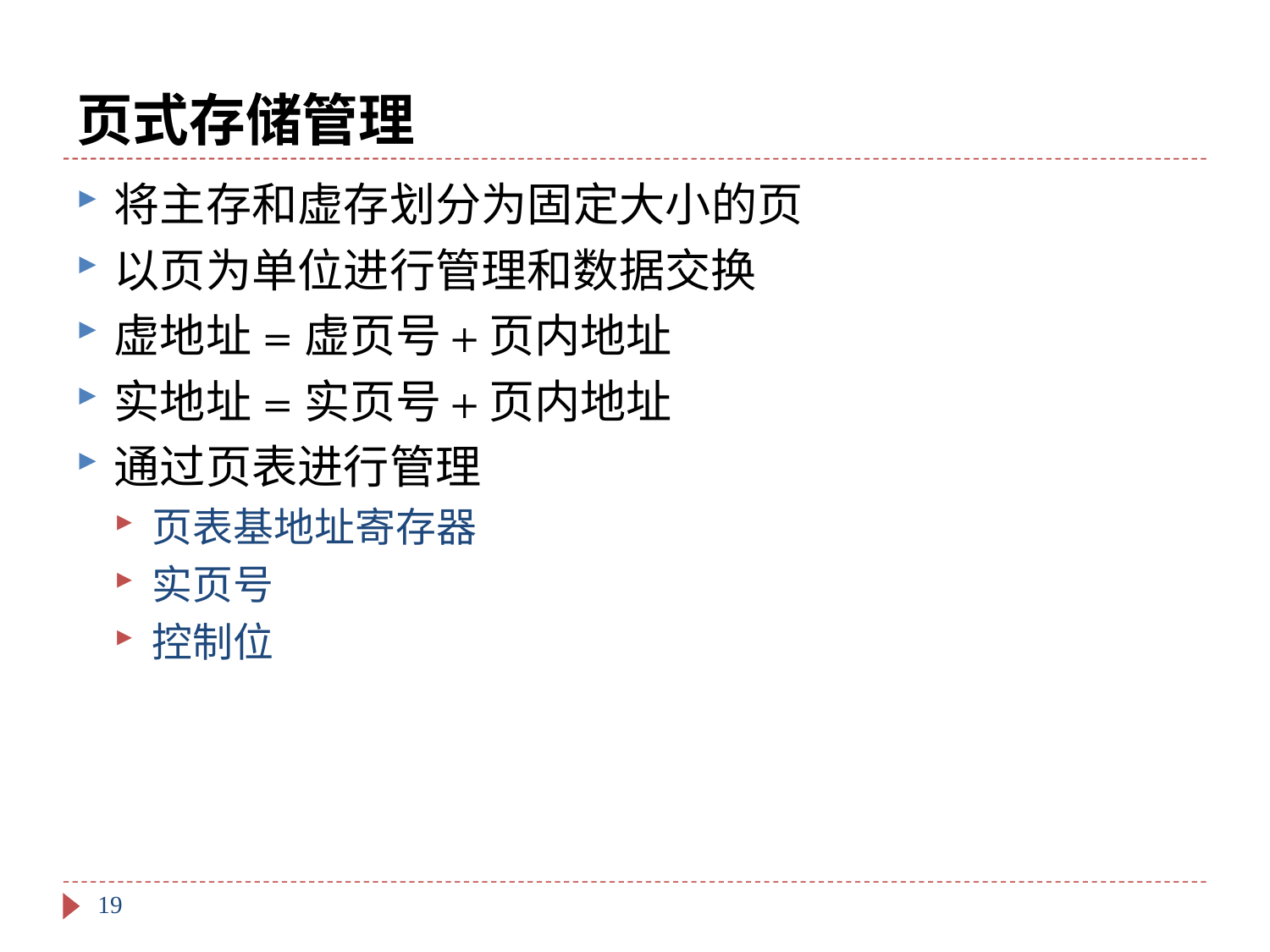

# 页式存储管理
将主存和虚存划分为固定大小的页
以页为单位进行管理和数据交换
虚地址=虚页号+页内地址
实地址=实页号+页内地址
通过页表进行管理
页表基地址寄存器
实页号
控制位

19